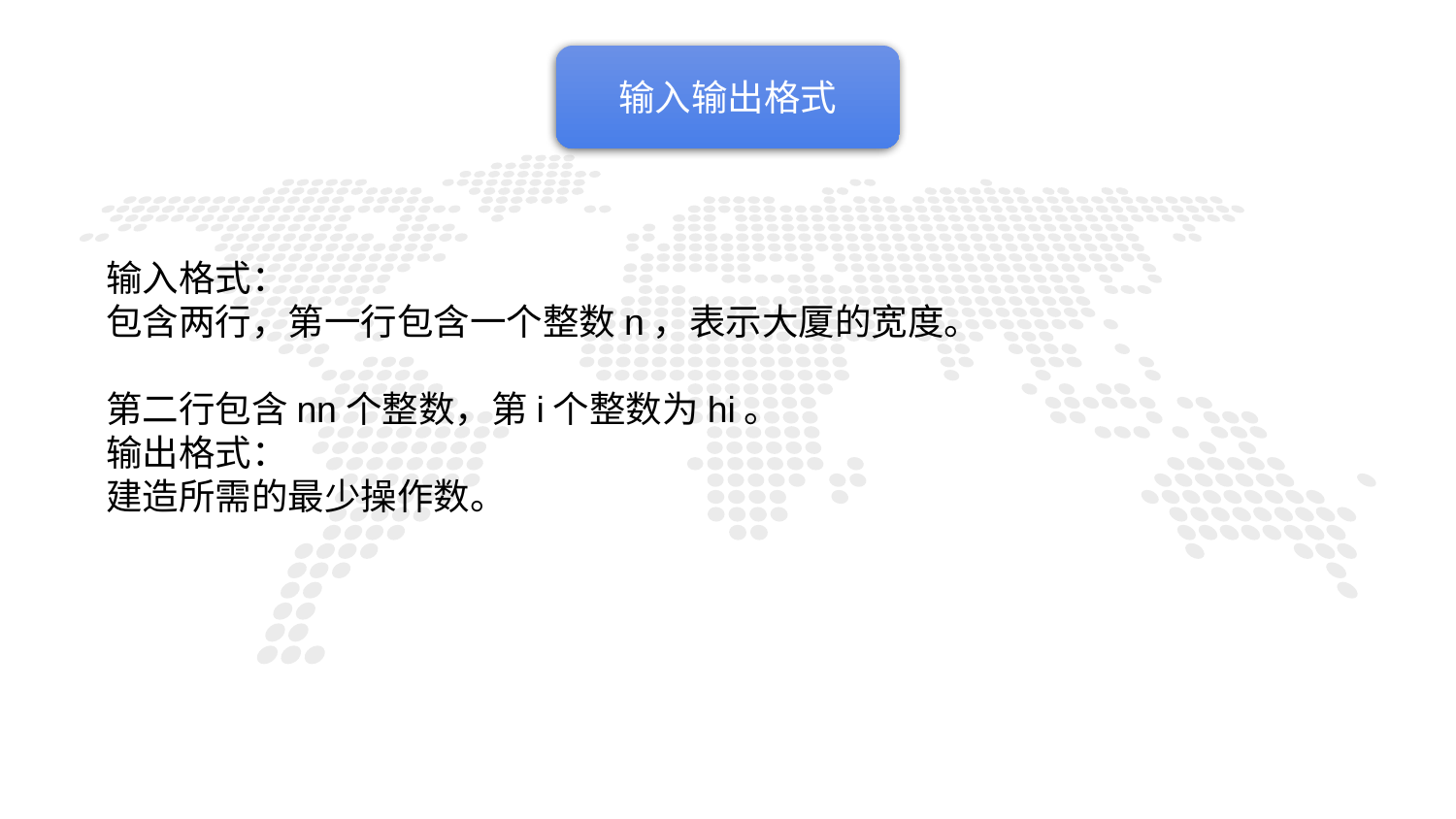

输入输出格式
输入格式：
包含两行，第一行包含一个整数n，表示大厦的宽度。

第二行包含nn个整数，第i个整数为hi。
输出格式：
建造所需的最少操作数。